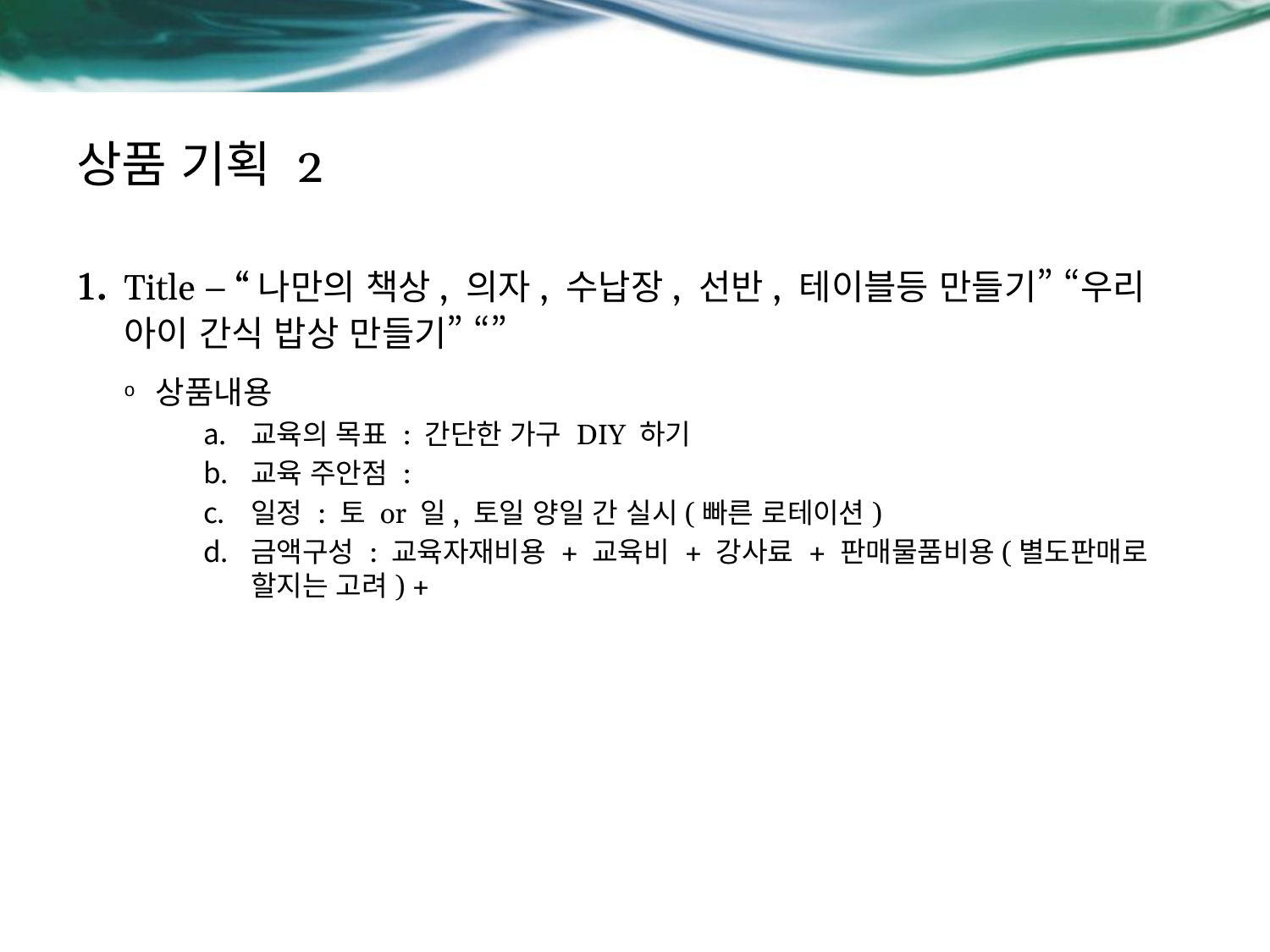

# 상품 기획 2
Title – “나만의 책상, 의자, 수납장, 선반, 테이블등 만들기” “우리 아이 간식 밥상 만들기” “”
상품내용
교육의 목표 : 간단한 가구 DIY 하기
교육 주안점 :
일정 : 토 or 일, 토일 양일 간 실시(빠른 로테이션)
금액구성 : 교육자재비용 + 교육비 + 강사료 + 판매물품비용(별도판매로 할지는 고려) +